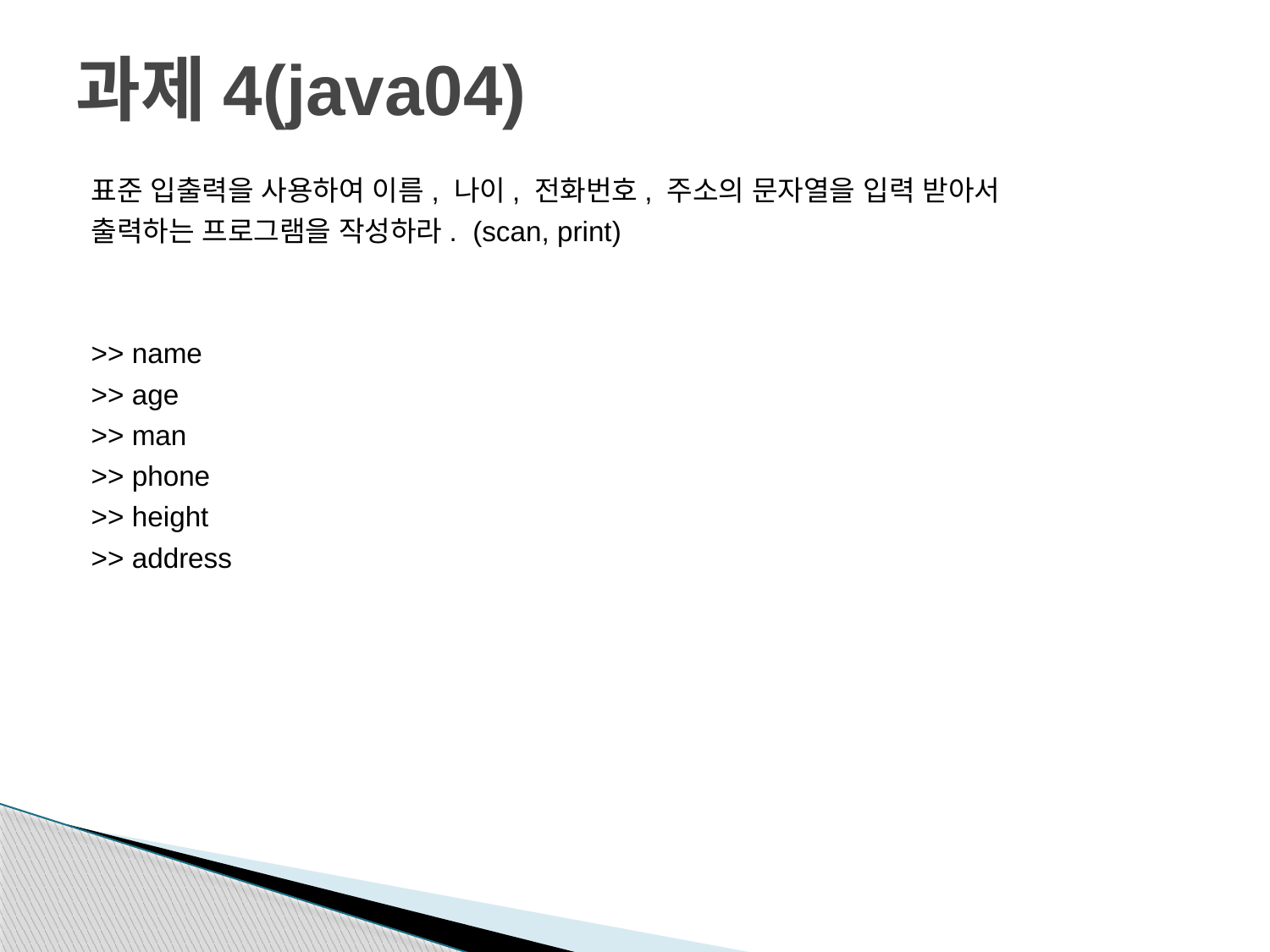

# 과제4(java04)
표준 입출력을 사용하여 이름, 나이, 전화번호, 주소의 문자열을 입력 받아서
출력하는 프로그램을 작성하라.  (scan, print)

>> name
>> age
>> man
>> phone
>> height
>> address